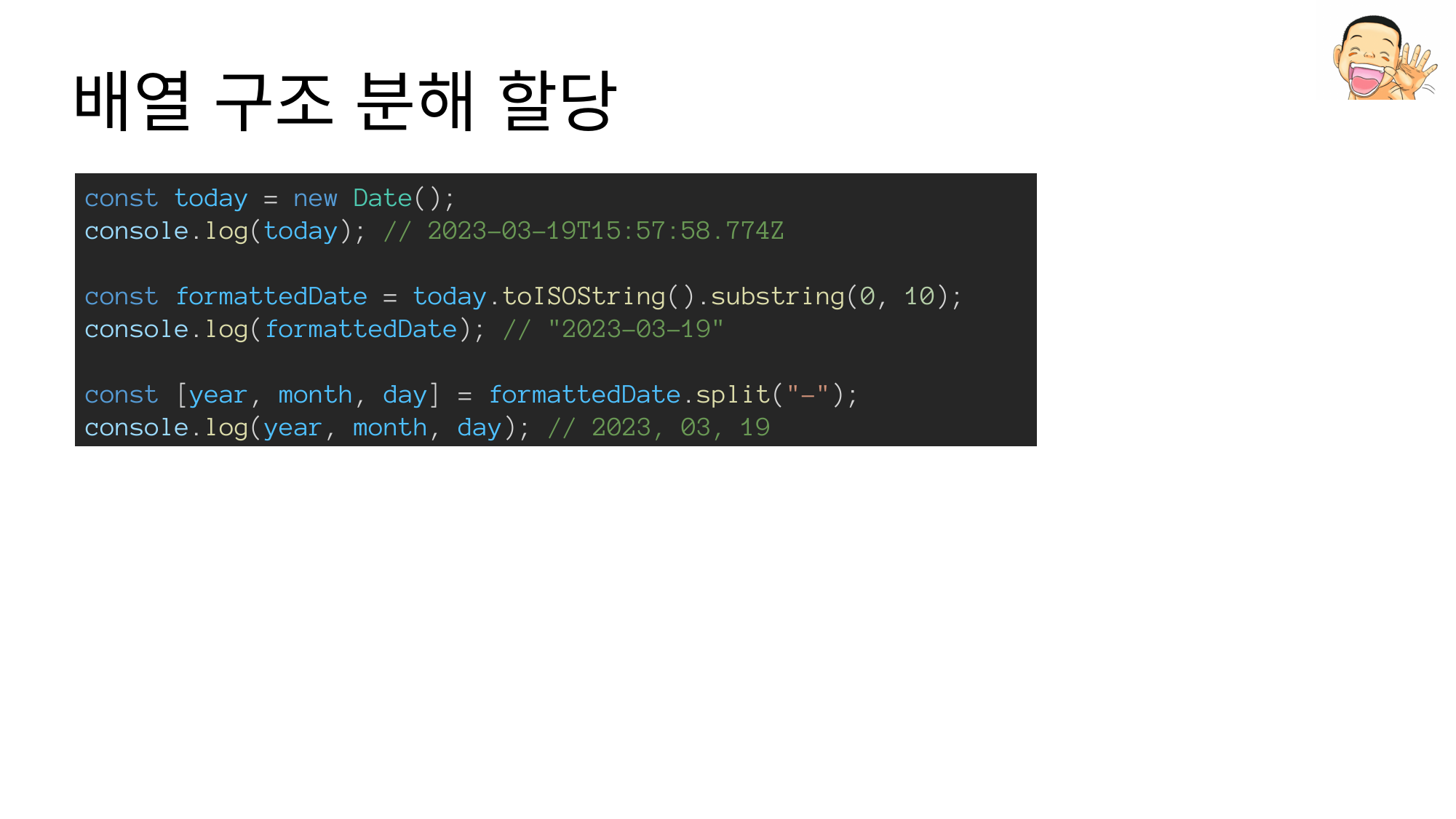

# 배열 구조 분해 할당
const today = new Date();
console.log(today); // 2023-03-19T15:57:58.774Z
const formattedDate = today.toISOString().substring(0, 10);
console.log(formattedDate); // "2023-03-19"
const [year, month, day] = formattedDate.split("-");
console.log(year, month, day); // 2023, 03, 19